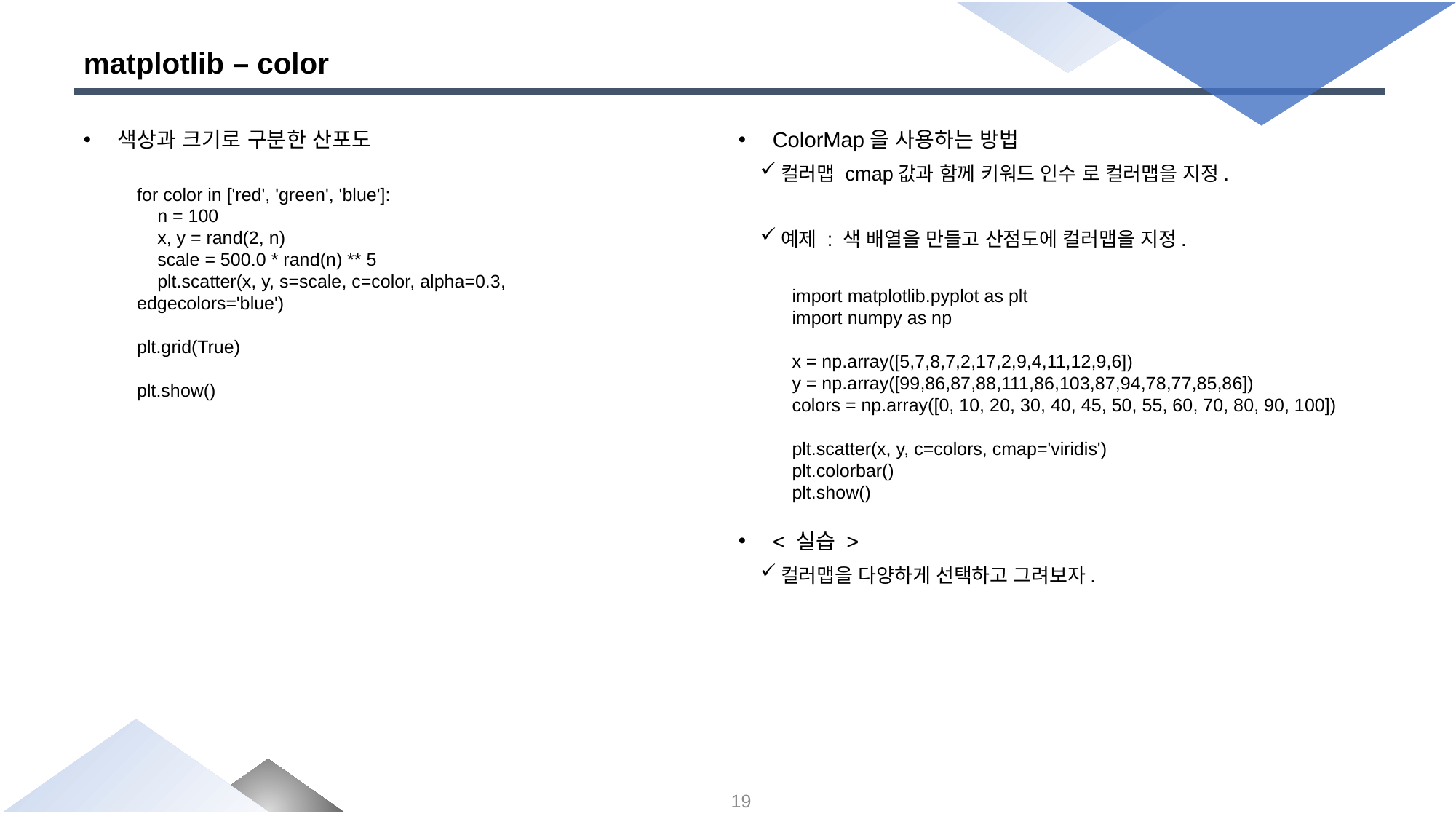

# matplotlib – color
색상과 크기로 구분한 산포도

for color in ['red', 'green', 'blue']:
    n = 100
    x, y = rand(2, n)
    scale = 500.0 * rand(n) ** 5
    plt.scatter(x, y, s=scale, c=color, alpha=0.3, edgecolors='blue')

plt.grid(True)

plt.show()
ColorMap을 사용하는 방법
컬러맵 cmap값과 함께 키워드 인수 로 컬러맵을 지정.

예제 : 색 배열을 만들고 산점도에 컬러맵을 지정.

import matplotlib.pyplot as plt
import numpy as np

x = np.array([5,7,8,7,2,17,2,9,4,11,12,9,6])
y = np.array([99,86,87,88,111,86,103,87,94,78,77,85,86])
colors = np.array([0, 10, 20, 30, 40, 45, 50, 55, 60, 70, 80, 90, 100])

plt.scatter(x, y, c=colors, cmap='viridis')
plt.colorbar()
plt.show()

< 실습 >
컬러맵을 다양하게 선택하고 그려보자.
19